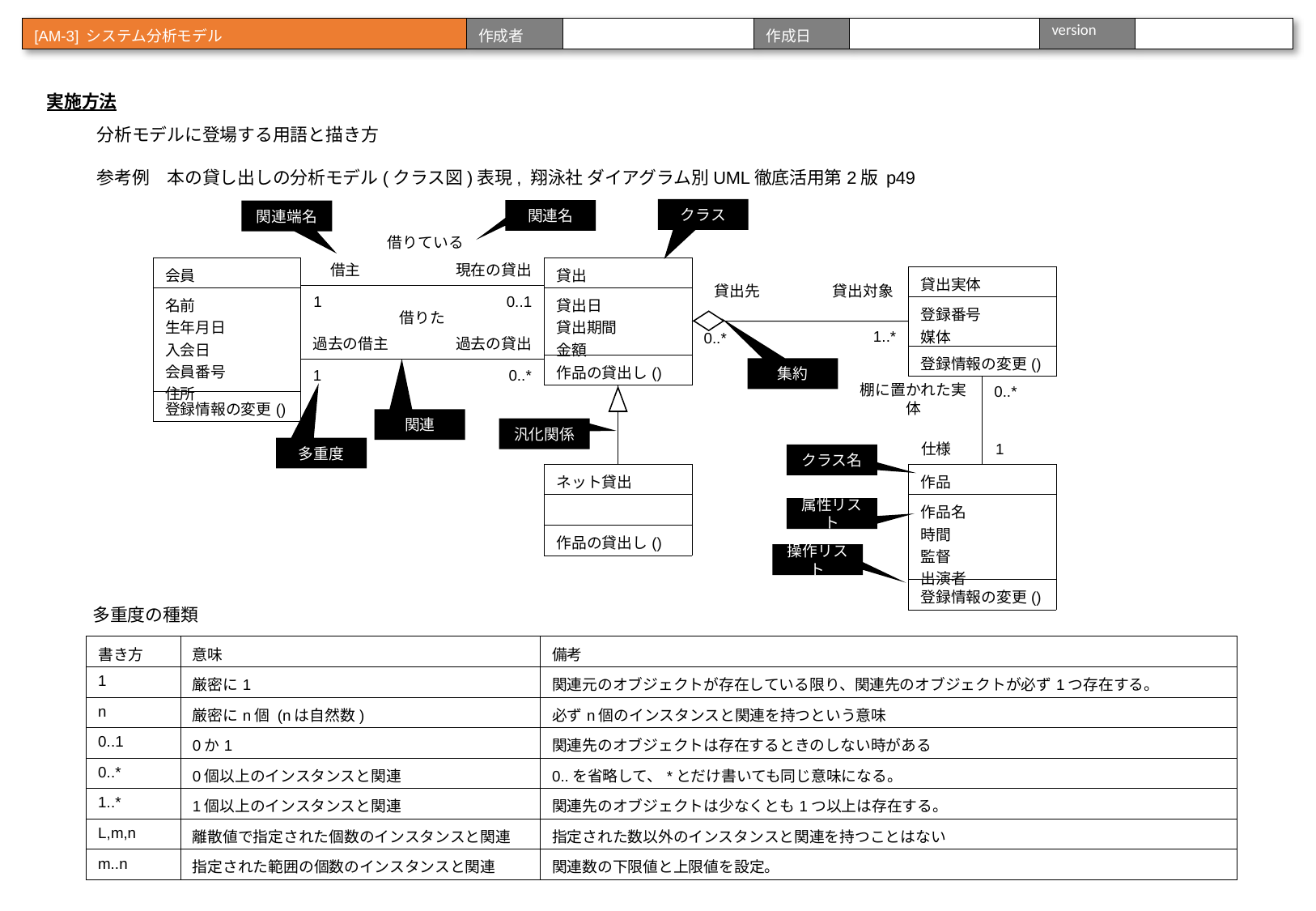

| [AM-3] システム分析モデル | 作成者 |  | 作成日 |  | version |  |
| --- | --- | --- | --- | --- | --- | --- |
実施方法
分析モデルに登場する用語と描き方

参考例　本の貸し出しの分析モデル(クラス図)表現, 翔泳社 ダイアグラム別UML徹底活用第2版 p49
クラス
関連名
関連端名
借りている
借主
現在の貸出
| 会員 |
| --- |
| 名前 生年月日 入会日 会員番号 住所 |
| 登録情報の変更() |
| 貸出 |
| --- |
| 貸出日 貸出期間 金額 |
| 作品の貸出し() |
| 貸出実体 |
| --- |
| 登録番号 媒体 |
| 登録情報の変更() |
貸出先
貸出対象
0..1
1
借りた

1..*
0..*
過去の貸出
過去の借主
集約
0..*
1
棚に置かれた実体
0..*

関連
汎化関係
1
仕様
多重度
クラス名
| ネット貸出 |
| --- |
|  |
| 作品の貸出し() |
| 作品 |
| --- |
| 作品名 時間 監督 出演者 |
| 登録情報の変更() |
属性リスト
操作リスト
多重度の種類
| 書き方 | 意味 | 備考 |
| --- | --- | --- |
| 1 | 厳密に1 | 関連元のオブジェクトが存在している限り、関連先のオブジェクトが必ず1つ存在する。 |
| n | 厳密にn個 (nは自然数) | 必ずn個のインスタンスと関連を持つという意味 |
| 0..1 | 0か1 | 関連先のオブジェクトは存在するときのしない時がある |
| 0..\* | 0個以上のインスタンスと関連 | 0..を省略して、\*とだけ書いても同じ意味になる。 |
| 1..\* | 1個以上のインスタンスと関連 | 関連先のオブジェクトは少なくとも1つ以上は存在する。 |
| L,m,n | 離散値で指定された個数のインスタンスと関連 | 指定された数以外のインスタンスと関連を持つことはない |
| m..n | 指定された範囲の個数のインスタンスと関連 | 関連数の下限値と上限値を設定。 |